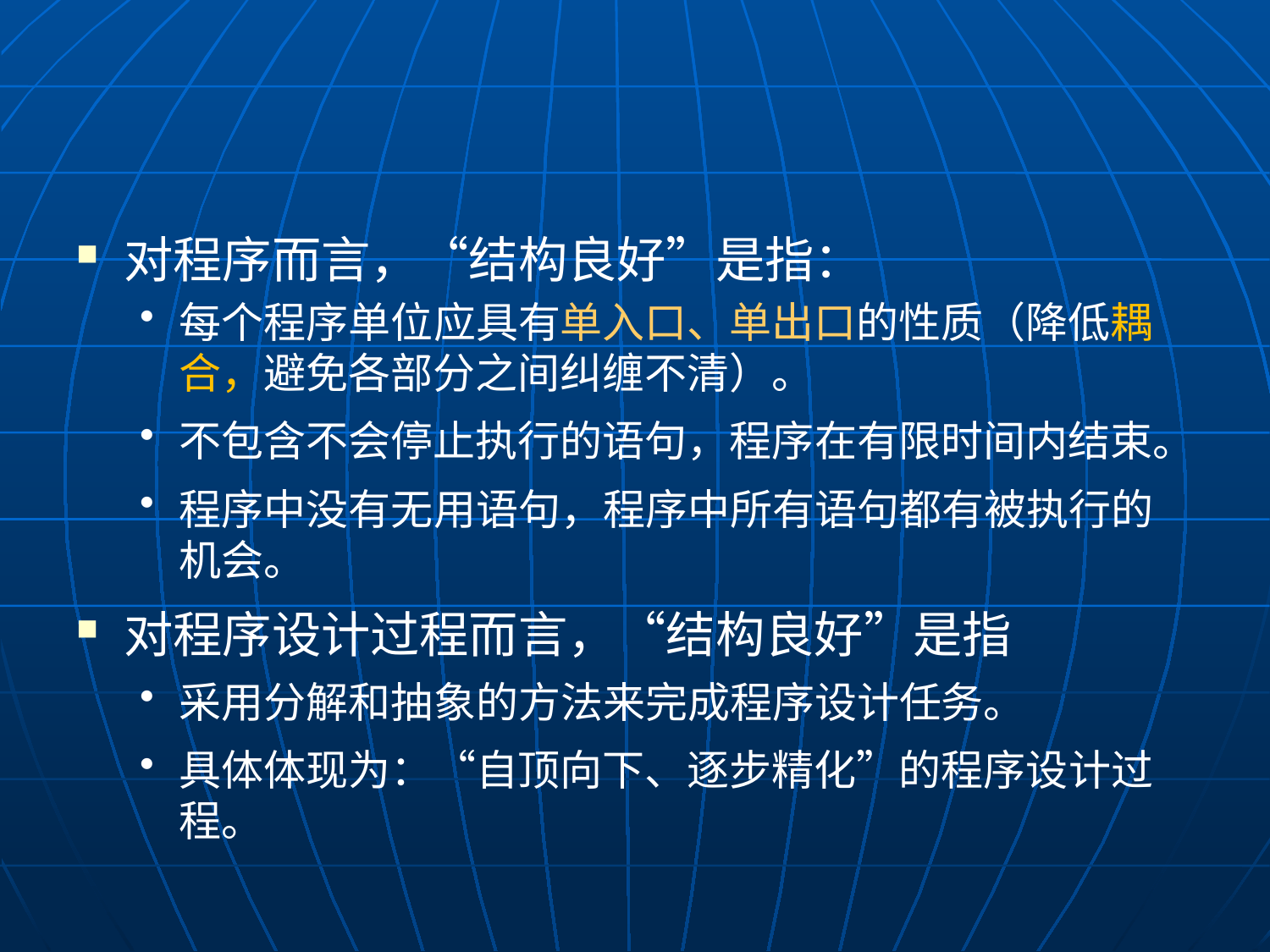

#
对程序而言，“结构良好”是指：
每个程序单位应具有单入口、单出口的性质（降低耦合，避免各部分之间纠缠不清）。
不包含不会停止执行的语句，程序在有限时间内结束。
程序中没有无用语句，程序中所有语句都有被执行的机会。
对程序设计过程而言，“结构良好”是指
采用分解和抽象的方法来完成程序设计任务。
具体体现为：“自顶向下、逐步精化”的程序设计过程。